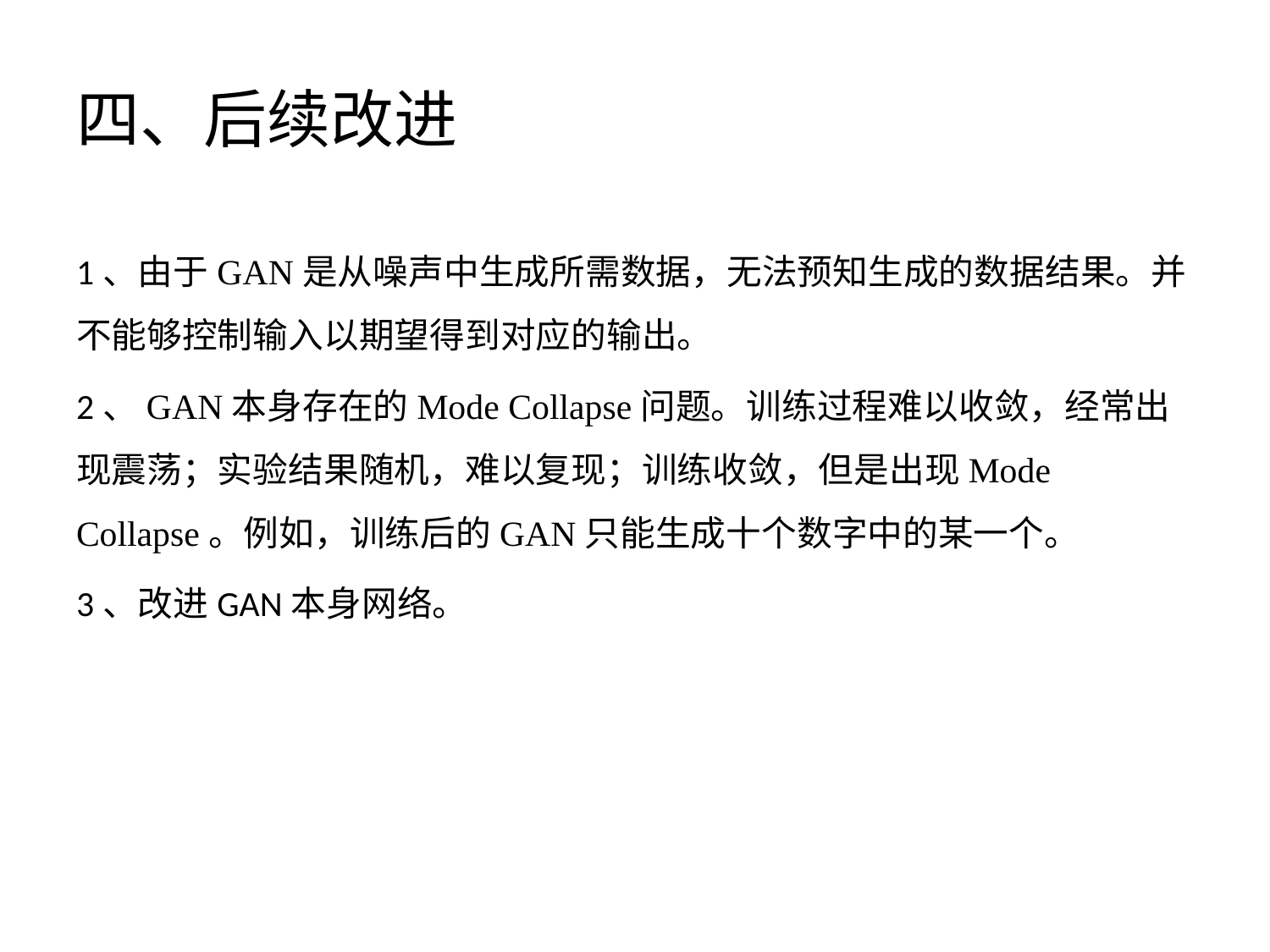

# 四、后续改进
1、由于GAN是从噪声中生成所需数据，无法预知生成的数据结果。并不能够控制输入以期望得到对应的输出。
2、GAN本身存在的Mode Collapse问题。训练过程难以收敛，经常出现震荡；实验结果随机，难以复现；训练收敛，但是出现Mode Collapse。例如，训练后的GAN只能生成十个数字中的某一个。
3、改进GAN本身网络。